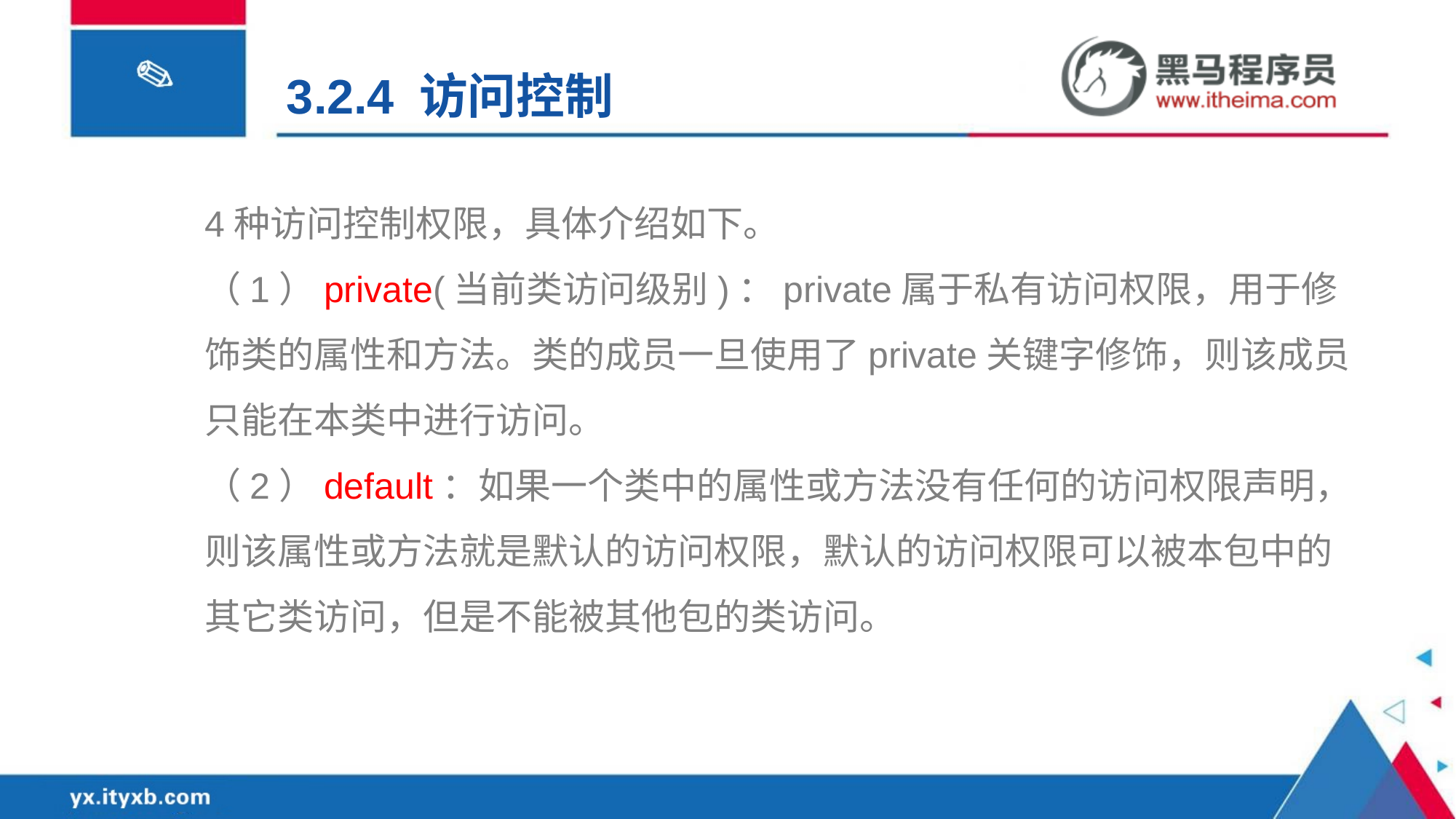

3.2.4 访问控制
4种访问控制权限，具体介绍如下。
（1）private(当前类访问级别)：private属于私有访问权限，用于修饰类的属性和方法。类的成员一旦使用了private关键字修饰，则该成员只能在本类中进行访问。
（2）default：如果一个类中的属性或方法没有任何的访问权限声明，则该属性或方法就是默认的访问权限，默认的访问权限可以被本包中的其它类访问，但是不能被其他包的类访问。